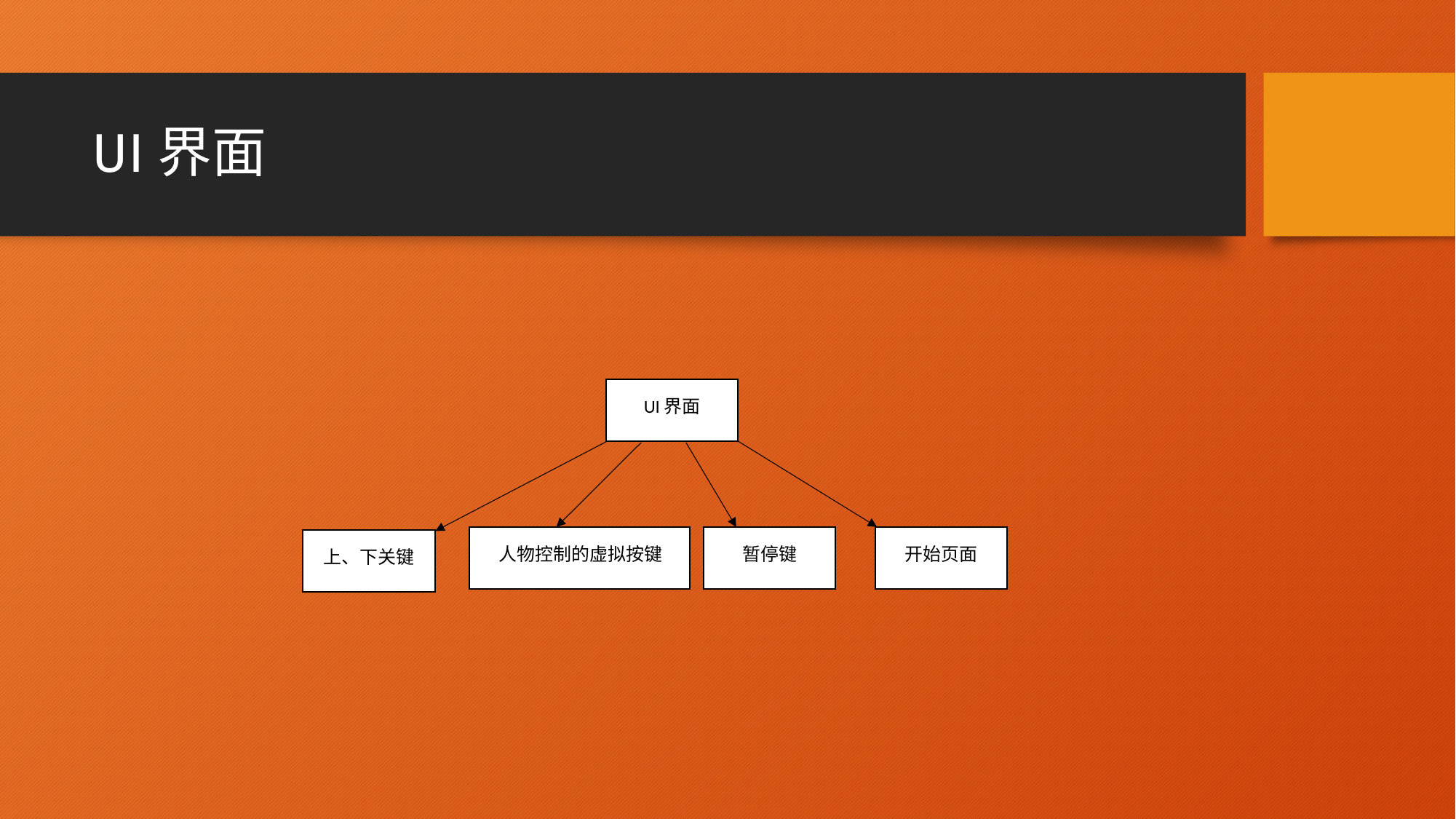

# UI界面

UI界面

人物控制的虚拟按键

暂停键

开始页面

上、下关键